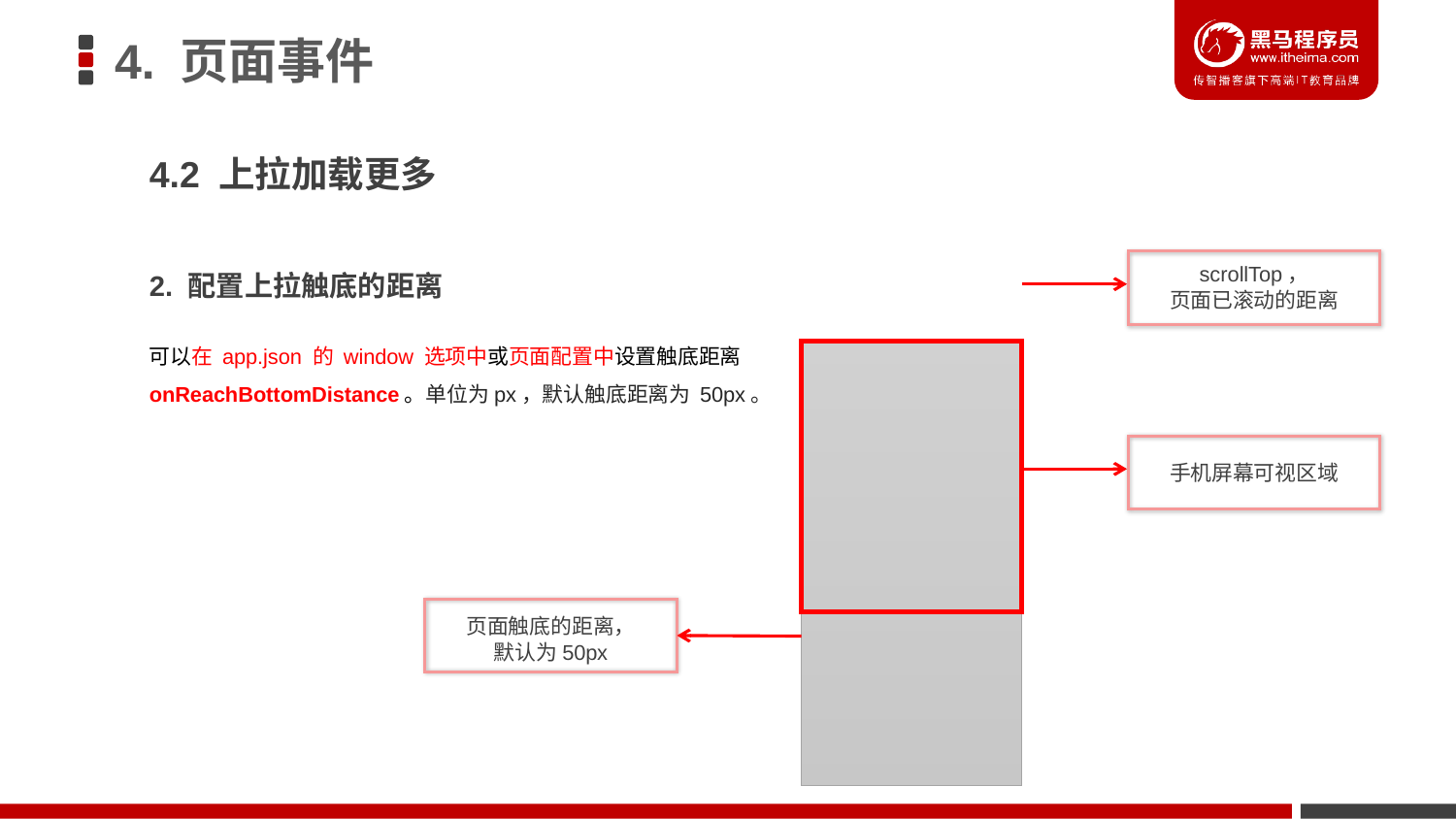

# 4. 页面事件
4.2 上拉加载更多

scrollTop，
页面已滚动的距离
2. 配置上拉触底的距离
可以在 app.json 的 window 选项中或页面配置中设置触底距离 onReachBottomDistance。单位为px，默认触底距离为 50px。

手机屏幕可视区域

页面触底的距离，默认为50px